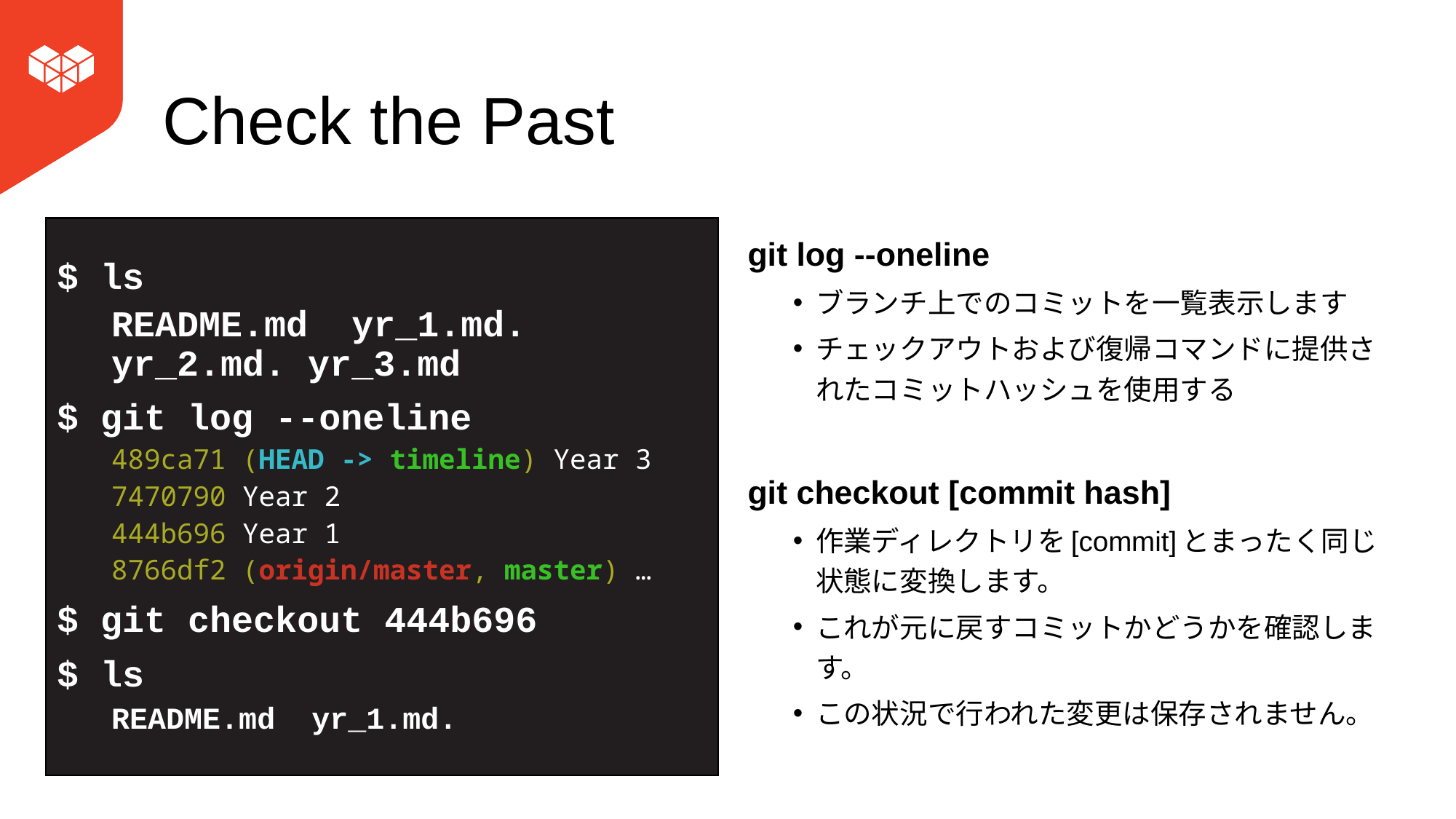

# Check the Past
$ ls
README.md  yr_1.md. yr_2.md. yr_3.md
$ git log --oneline
489ca71 (HEAD -> timeline) Year 3
7470790 Year 2
444b696 Year 1
8766df2 (origin/master, master) …
$ git checkout 444b696
$ ls
README.md  yr_1.md.
git log --oneline
ブランチ上でのコミットを一覧表示します
チェックアウトおよび復帰コマンドに提供されたコミットハッシュを使用する

git checkout [commit hash]
作業ディレクトリを[commit]とまったく同じ状態に変換します。
これが元に戻すコミットかどうかを確認します。
この状況で行われた変更は保存されません。